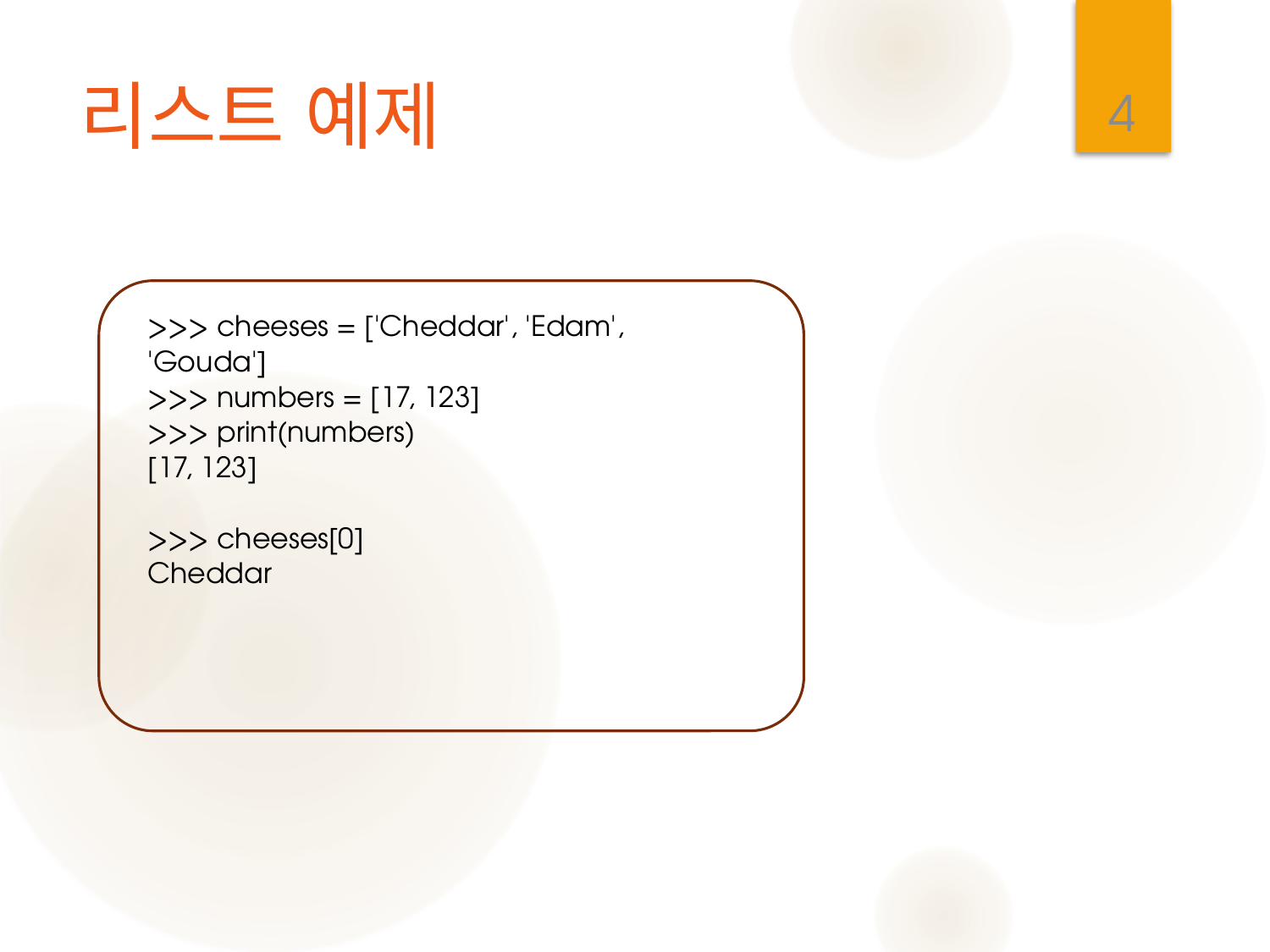

4
# 리스트 예제

>>> cheeses = ['Cheddar', 'Edam', 'Gouda']
>>> numbers = [17, 123]
>>> print(numbers)
[17, 123]

>>> cheeses[0]
Cheddar